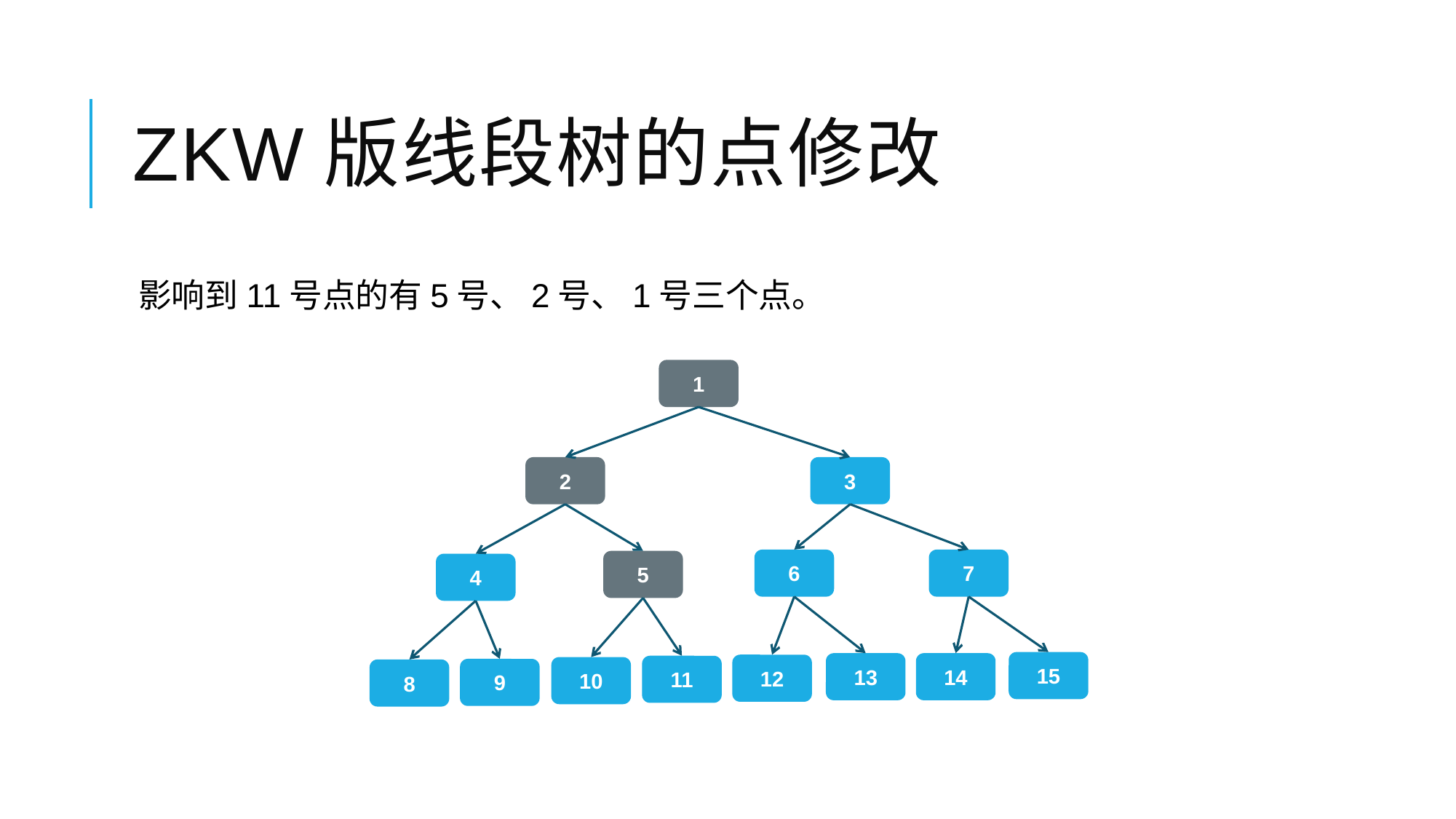

# Zkw版线段树的点修改
影响到11号点的有5号、2号、1号三个点。
1
2
3
7
6
5
4
15
14
13
12
11
10
9
8